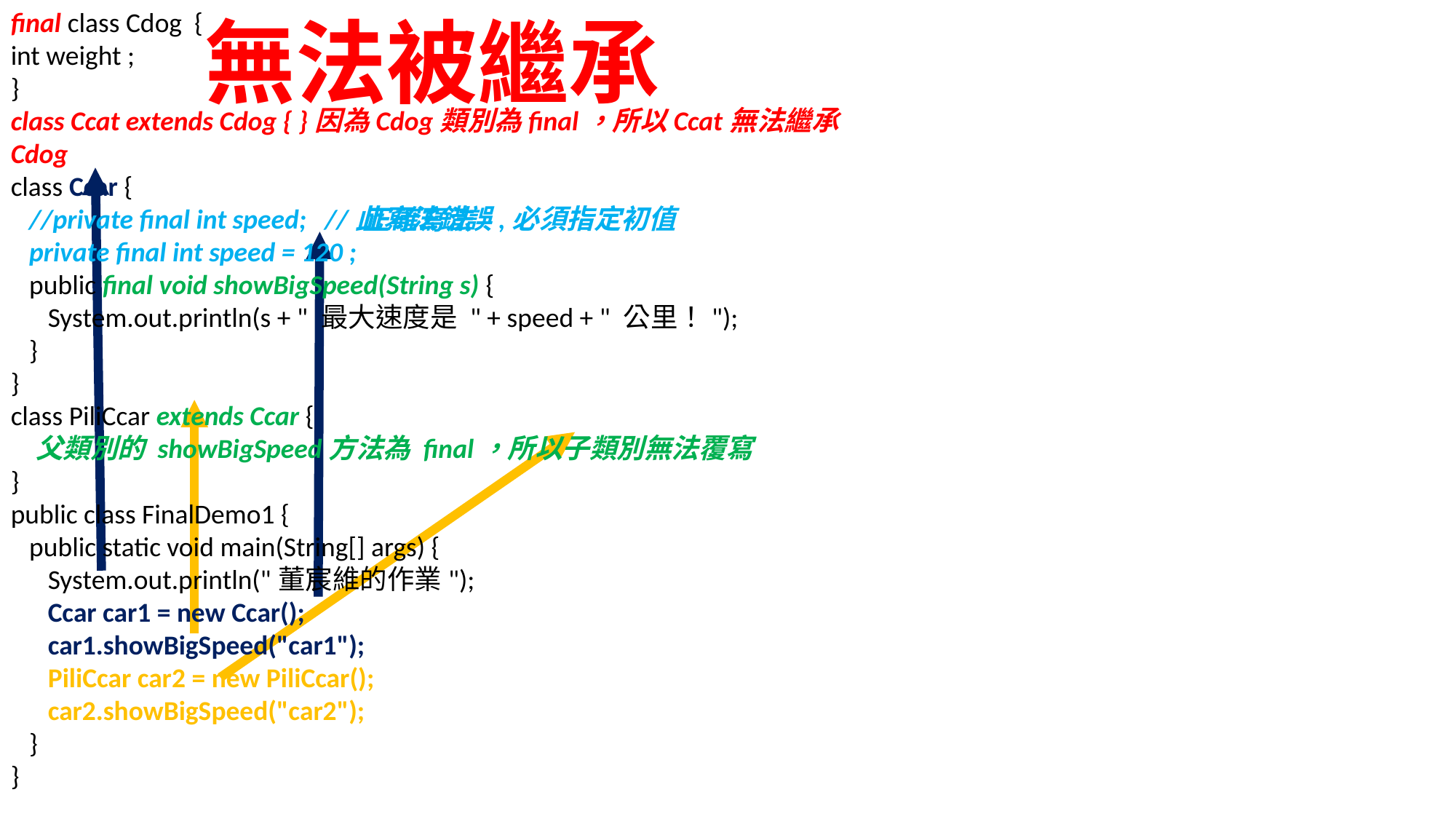

final class Cdog  {
int weight ;
}
class Ccat extends Cdog { }因為Cdog類別為final，所以Ccat無法繼承Cdog
class Ccar {
   //private final int speed;   //此寫法錯誤,必須指定初值
   private final int speed = 120 ;
   public final void showBigSpeed(String s) {
      System.out.println(s + " 最大速度是 " + speed + " 公里！");
   }
}
class PiliCcar extends Ccar {
   父類別的 showBigSpeed方法為 final，所以子類別無法覆寫
}
public class FinalDemo1 {
   public static void main(String[] args) {
      System.out.println("董宸維的作業");
      Ccar car1 = new Ccar();
      car1.showBigSpeed("car1");
      PiliCcar car2 = new PiliCcar();
      car2.showBigSpeed("car2");
   }
}
無法被繼承
正確寫法